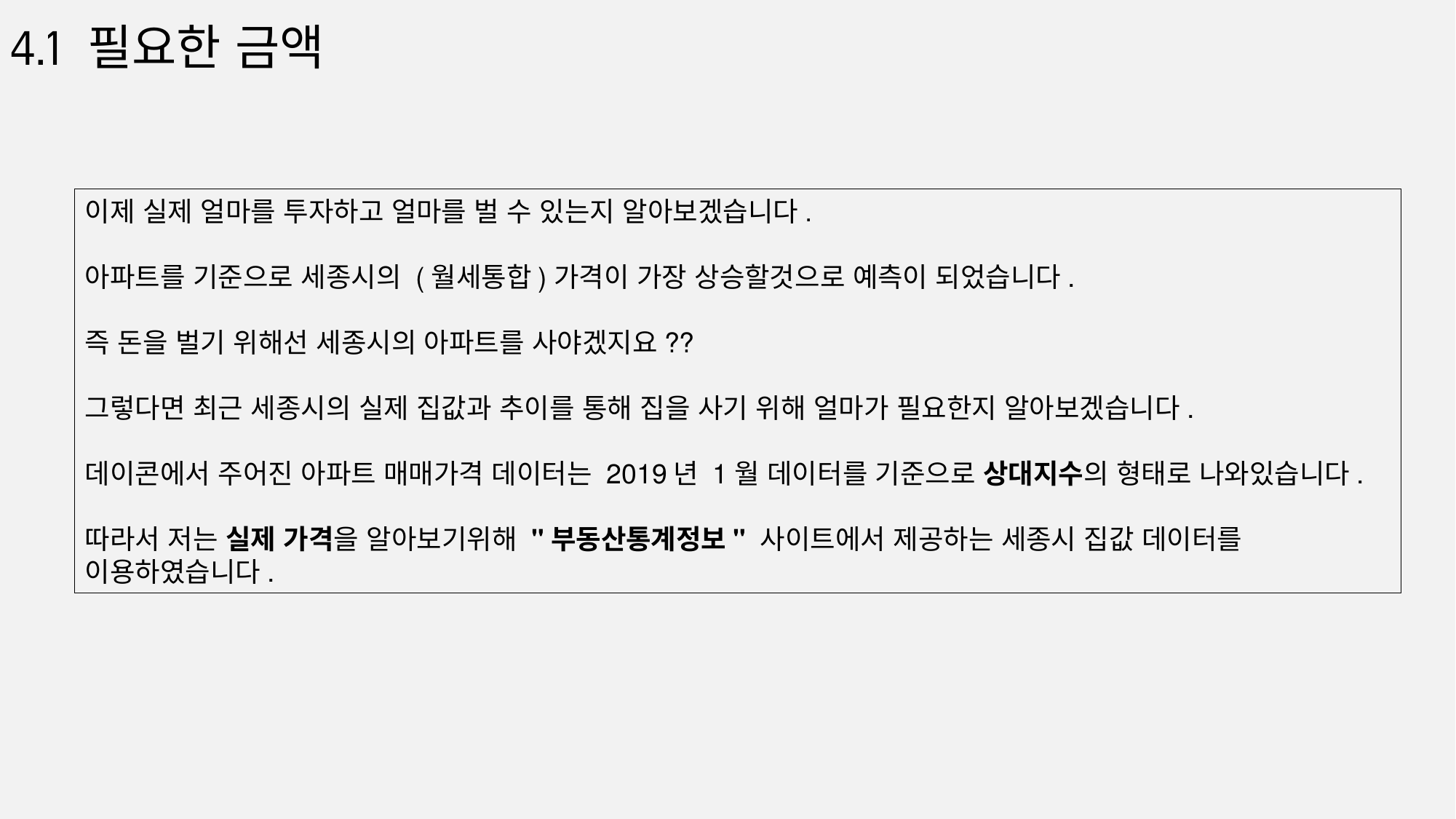

4.1 필요한 금액
이제 실제 얼마를 투자하고 얼마를 벌 수 있는지 알아보겠습니다.

아파트를 기준으로 세종시의 (월세통합)가격이 가장 상승할것으로 예측이 되었습니다.
즉 돈을 벌기 위해선 세종시의 아파트를 사야겠지요??

그렇다면 최근 세종시의 실제 집값과 추이를 통해 집을 사기 위해 얼마가 필요한지 알아보겠습니다.
데이콘에서 주어진 아파트 매매가격 데이터는 2019년 1월 데이터를 기준으로 상대지수의 형태로 나와있습니다.
따라서 저는 실제 가격을 알아보기위해 "부동산통계정보" 사이트에서 제공하는 세종시 집값 데이터를 이용하였습니다.